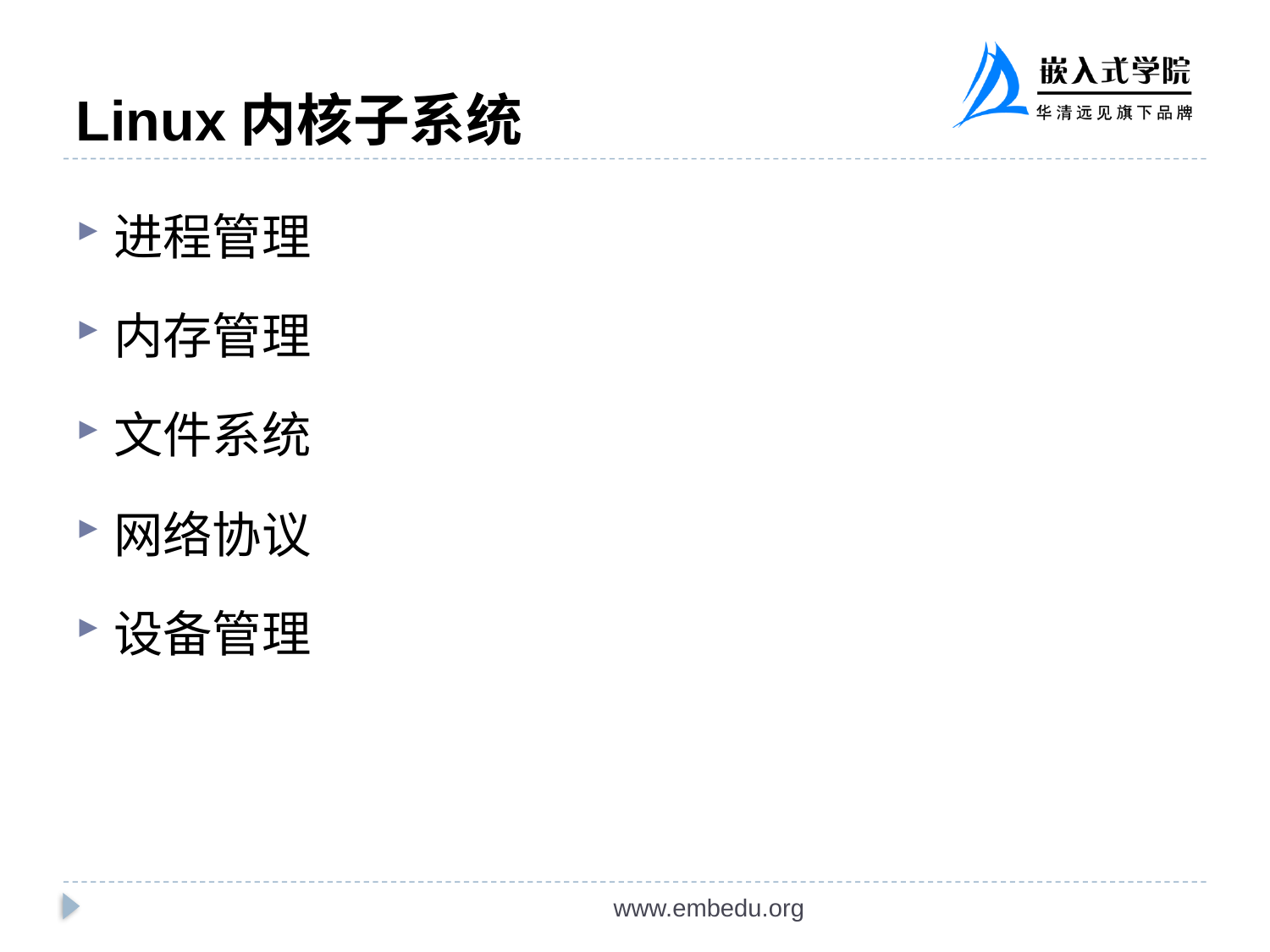

# Linux内核子系统
进程管理
内存管理
文件系统
网络协议
设备管理
www.embedu.org